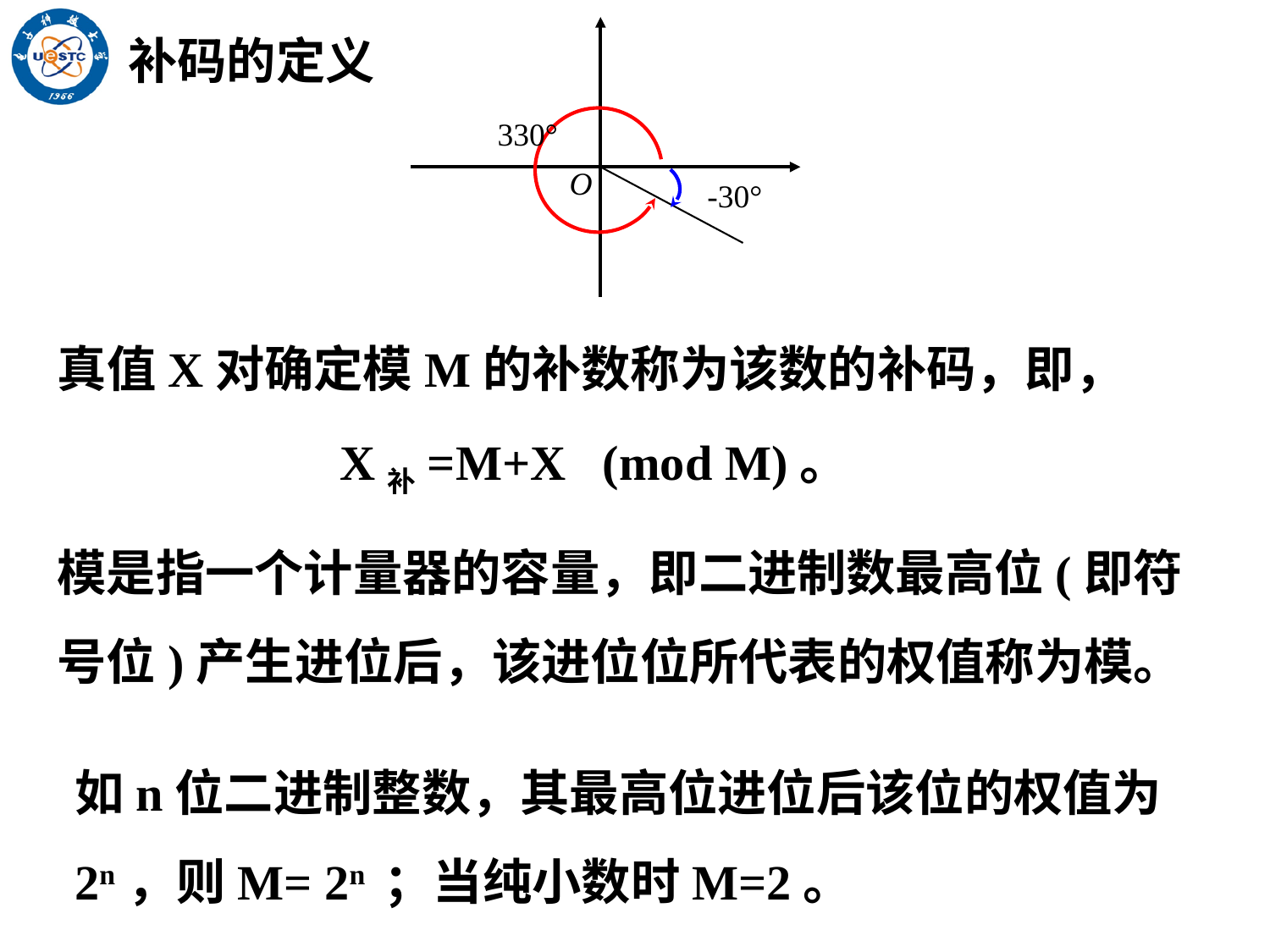

O
补码的定义

330°

-30°
真值X对确定模M的补数称为该数的补码，即，
                       X补=M+X   (mod M)。
模是指一个计量器的容量，即二进制数最高位(即符号位)产生进位后，该进位位所代表的权值称为模。
如n位二进制整数，其最高位进位后该位的权值为2n，则M= 2n ；当纯小数时M=2。